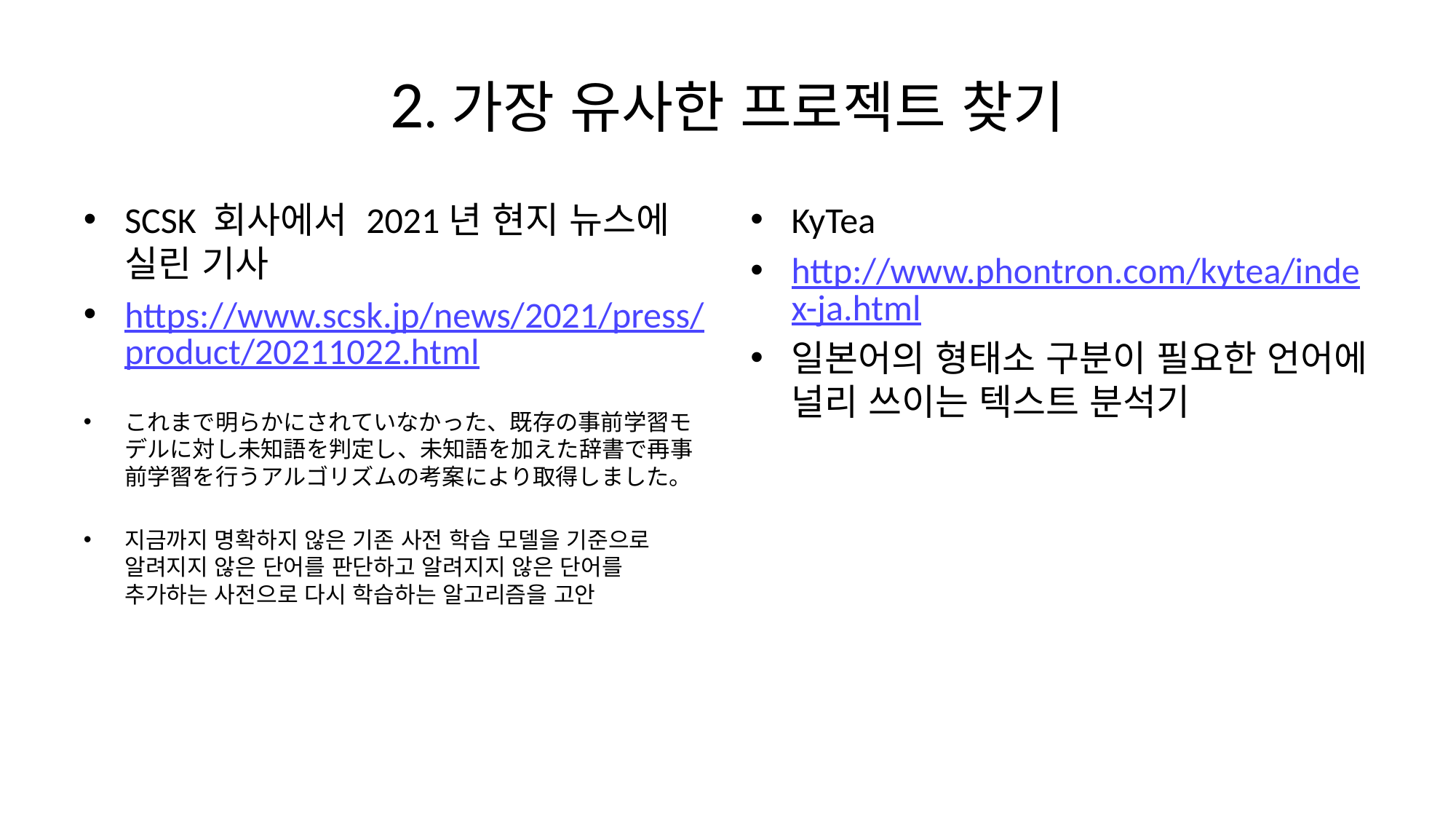

# 2.가장 유사한 프로젝트 찾기
SCSK 회사에서 2021년 현지 뉴스에 실린 기사
https://www.scsk.jp/news/2021/press/product/20211022.html

これまで明らかにされていなかった、既存の事前学習モデルに対し未知語を判定し、未知語を加えた辞書で再事前学習を行うアルゴリズムの考案により取得しました。

지금까지 명확하지 않은 기존 사전 학습 모델을 기준으로 알려지지 않은 단어를 판단하고 알려지지 않은 단어를 추가하는 사전으로 다시 학습하는 알고리즘을 고안
KyTea
http://www.phontron.com/kytea/index-ja.html
일본어의 형태소 구분이 필요한 언어에 널리 쓰이는 텍스트 분석기